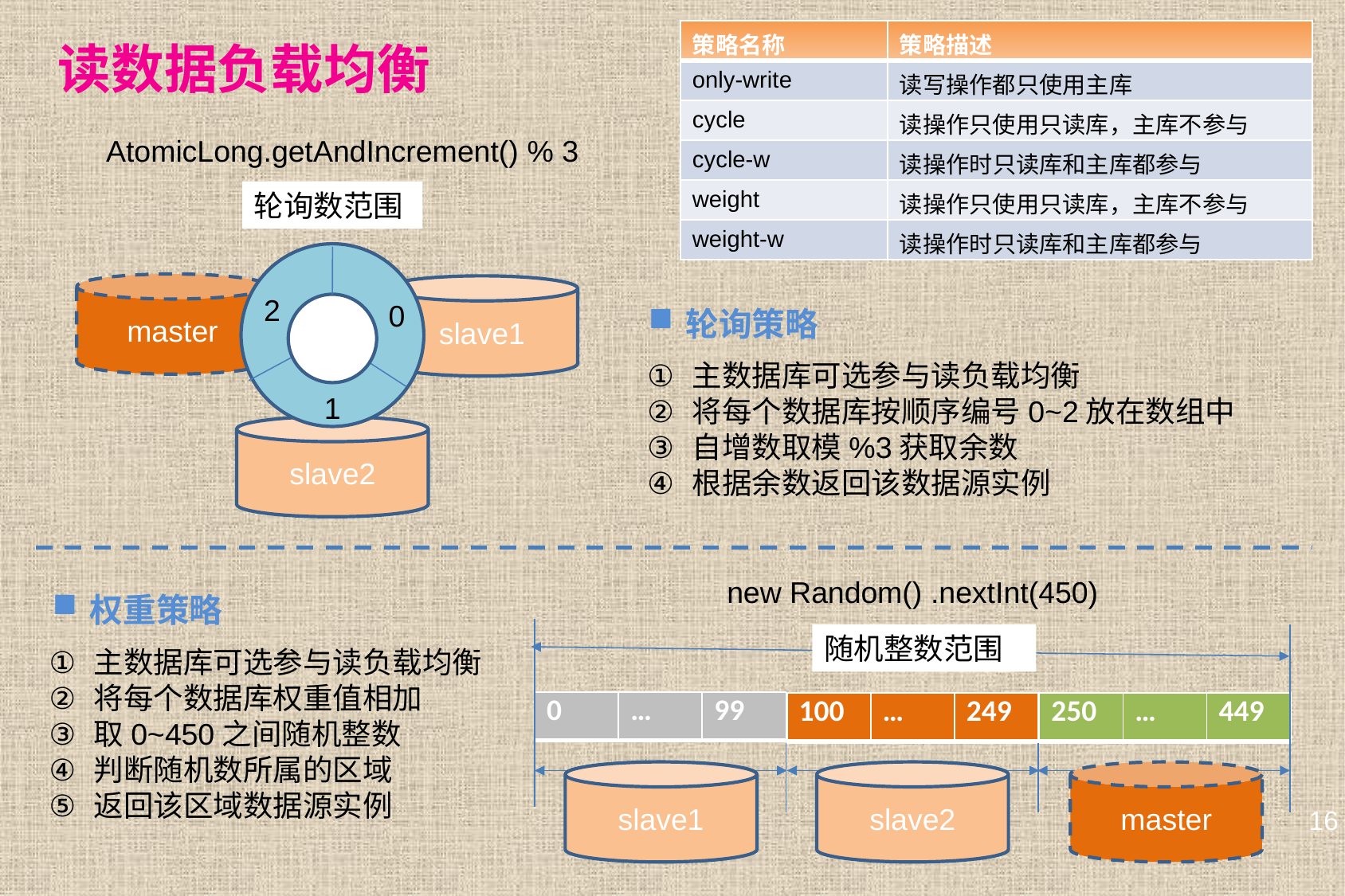

| 策略名称 | 策略描述 |
| --- | --- |
| only-write | 读写操作都只使用主库 |
| cycle | 读操作只使用只读库，主库不参与 |
| cycle-w | 读操作时只读库和主库都参与 |
| weight | 读操作只使用只读库，主库不参与 |
| weight-w | 读操作时只读库和主库都参与 |
# 读数据负载均衡
AtomicLong.getAndIncrement() % 3
轮询数范围

master
slave1
2
0

1
slave2
轮询策略
主数据库可选参与读负载均衡
将每个数据库按顺序编号0~2放在数组中
自增数取模%3获取余数
根据余数返回该数据源实例
new Random() .nextInt(450)
权重策略
随机整数范围
主数据库可选参与读负载均衡
将每个数据库权重值相加
取0~450之间随机整数
判断随机数所属的区域
返回该区域数据源实例
| 0 | … | 99 |
| --- | --- | --- |
| 250 | … | 449 |
| --- | --- | --- |
| 100 | … | 249 |
| --- | --- | --- |
slave2
master
slave1